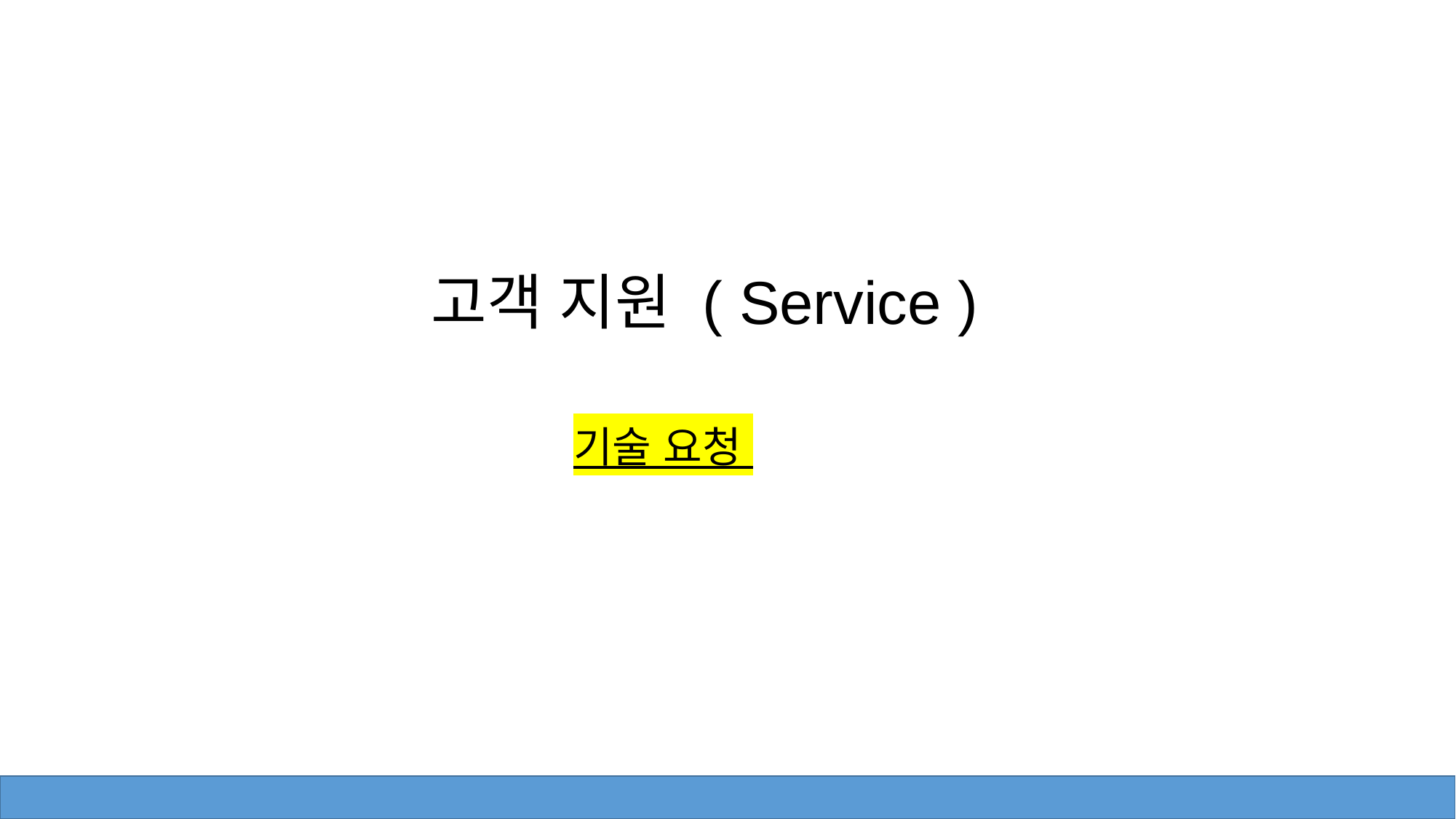

# 고객 지원 ( Service )
기술 요청